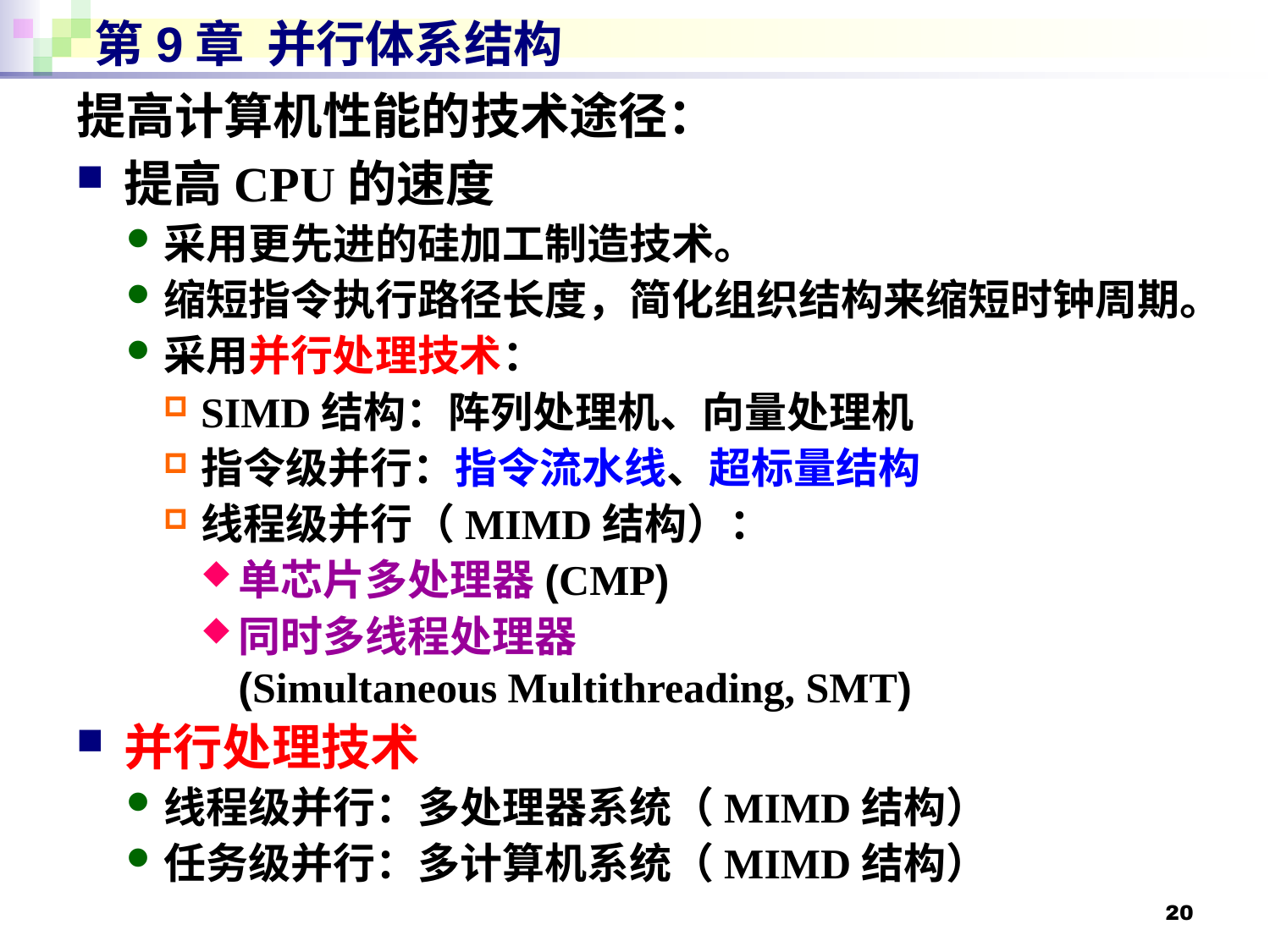

# 第9章  并行体系结构
提高计算机性能的技术途径：
提高CPU的速度
采用更先进的硅加工制造技术。
缩短指令执行路径长度，简化组织结构来缩短时钟周期。
采用并行处理技术：
SIMD结构：阵列处理机、向量处理机
指令级并行：指令流水线、超标量结构
线程级并行（MIMD结构）：
单芯片多处理器(CMP)
同时多线程处理器
(Simultaneous Multithreading, SMT)
并行处理技术
线程级并行：多处理器系统（MIMD结构）
任务级并行：多计算机系统（MIMD结构）
20